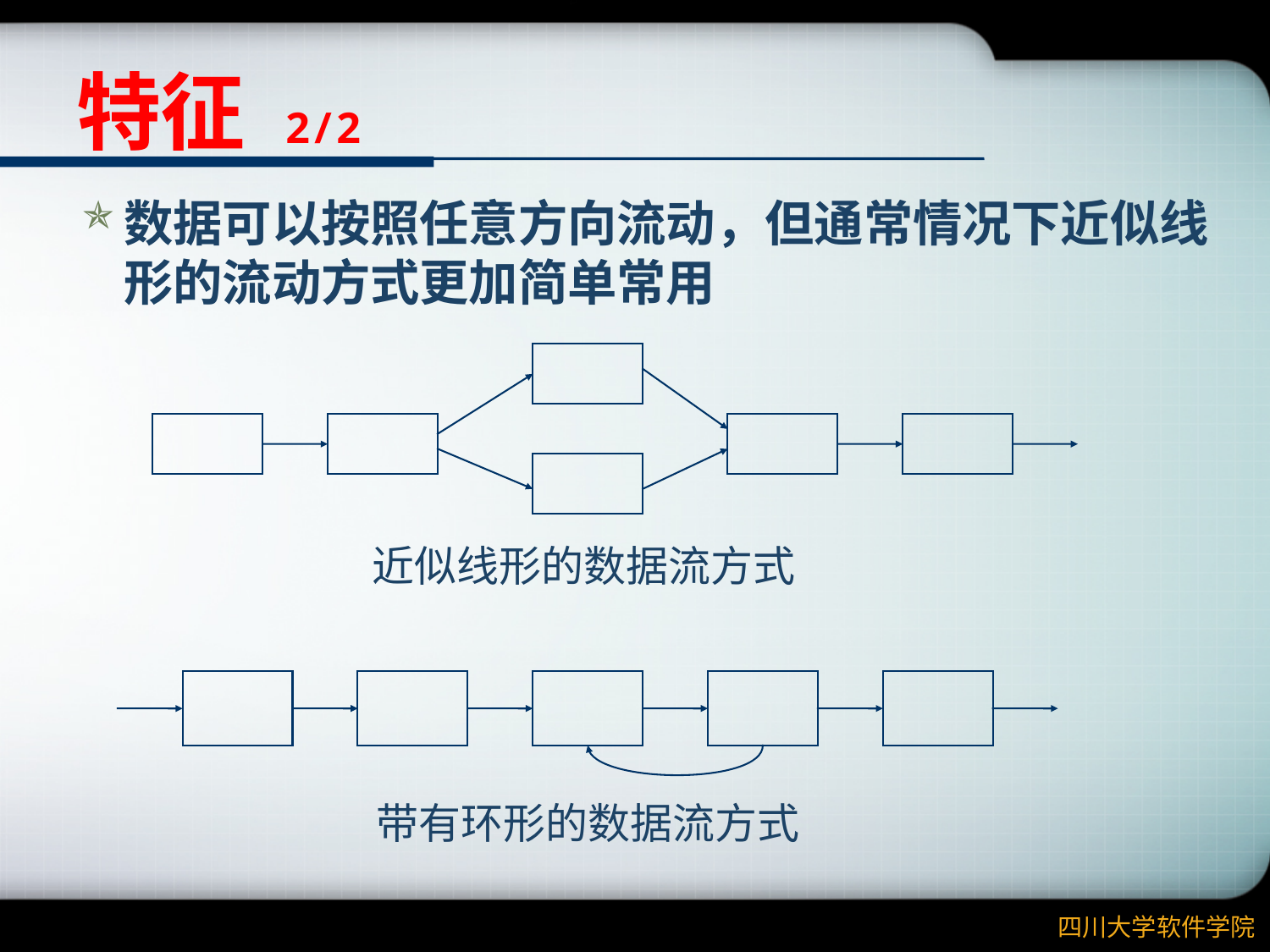

# 特征 2/2
数据可以按照任意方向流动，但通常情况下近似线形的流动方式更加简单常用

近似线形的数据流方式

带有环形的数据流方式